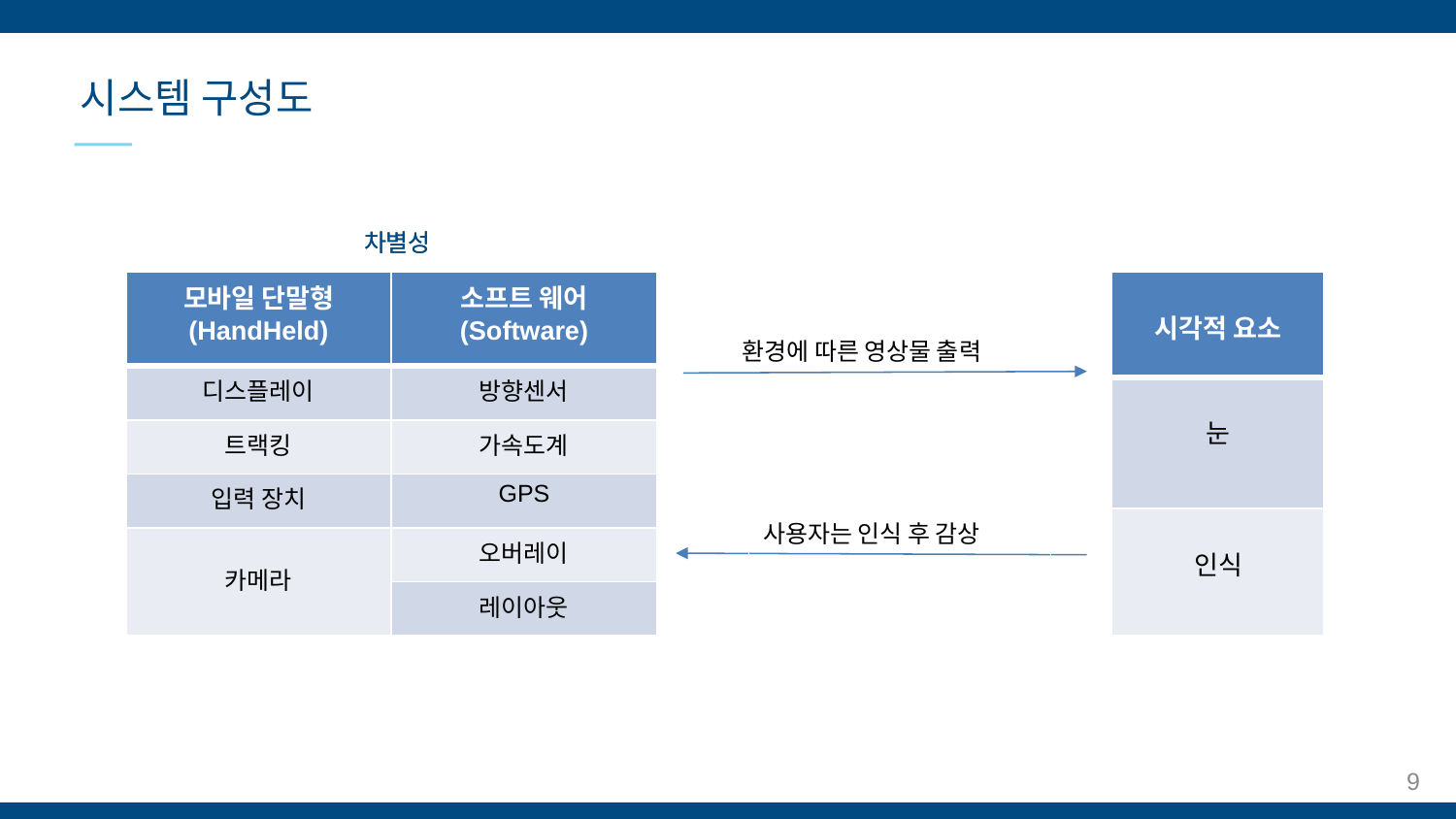

시스템 구성도
차별성
차별성
| 모바일 단말형 (HandHeld) | 소프트 웨어 (Software) |
| --- | --- |
| 디스플레이 | 방향센서 |
| 트랙킹 | 가속도계 |
| 입력 장치 | GPS |
| 카메라 | 오버레이 |
|  | 레이아웃 |
| 시각적 요소 |
| --- |
| 눈 |
| 인식 |
환경에 따른 영상물 출력
사용자는 인식 후 감상
9